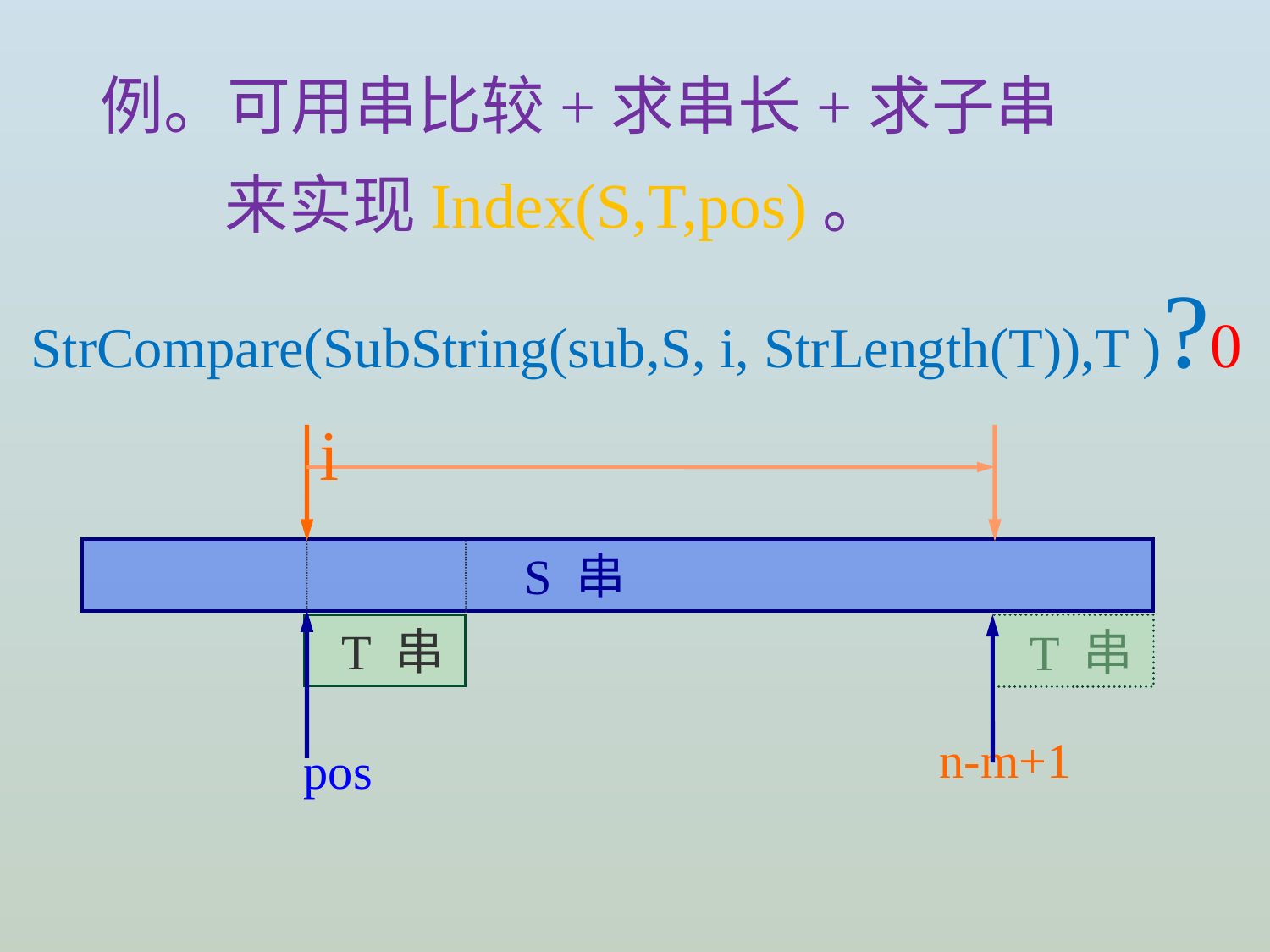

例。可用串比较+求串长+求子串
               来实现Index(S,T,pos)。
StrCompare(SubString(sub,S, i, StrLength(T)),T )?0
i

                                   S 串

  T 串

  T 串
n-m+1
pos